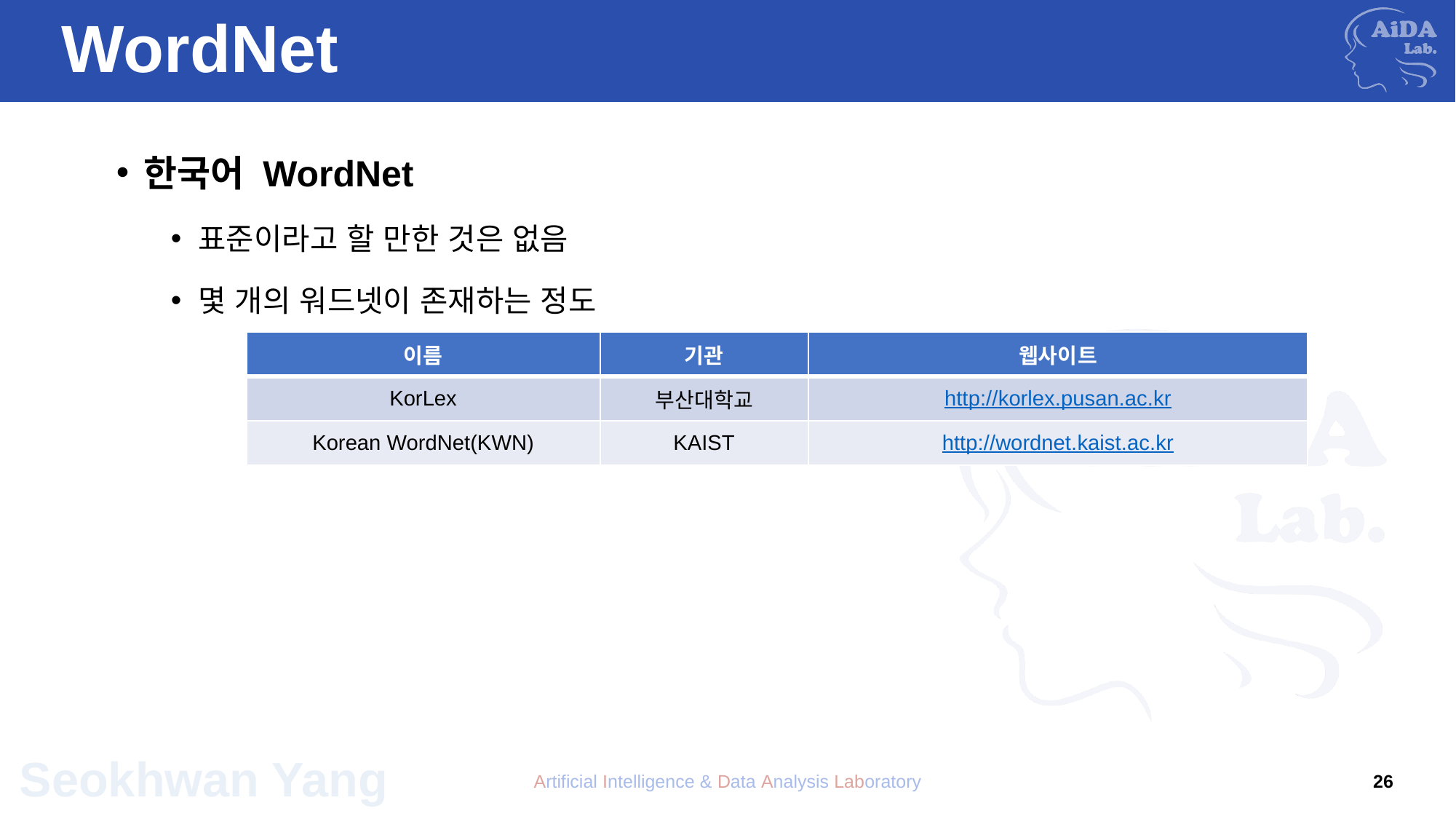

# WordNet
한국어 WordNet
표준이라고 할 만한 것은 없음
몇 개의 워드넷이 존재하는 정도

| 이름 | 기관 | 웹사이트 |
| --- | --- | --- |
| KorLex | 부산대학교 | http://korlex.pusan.ac.kr |
| Korean WordNet(KWN) | KAIST | http://wordnet.kaist.ac.kr |
Artificial Intelligence & Data Analysis Laboratory
26